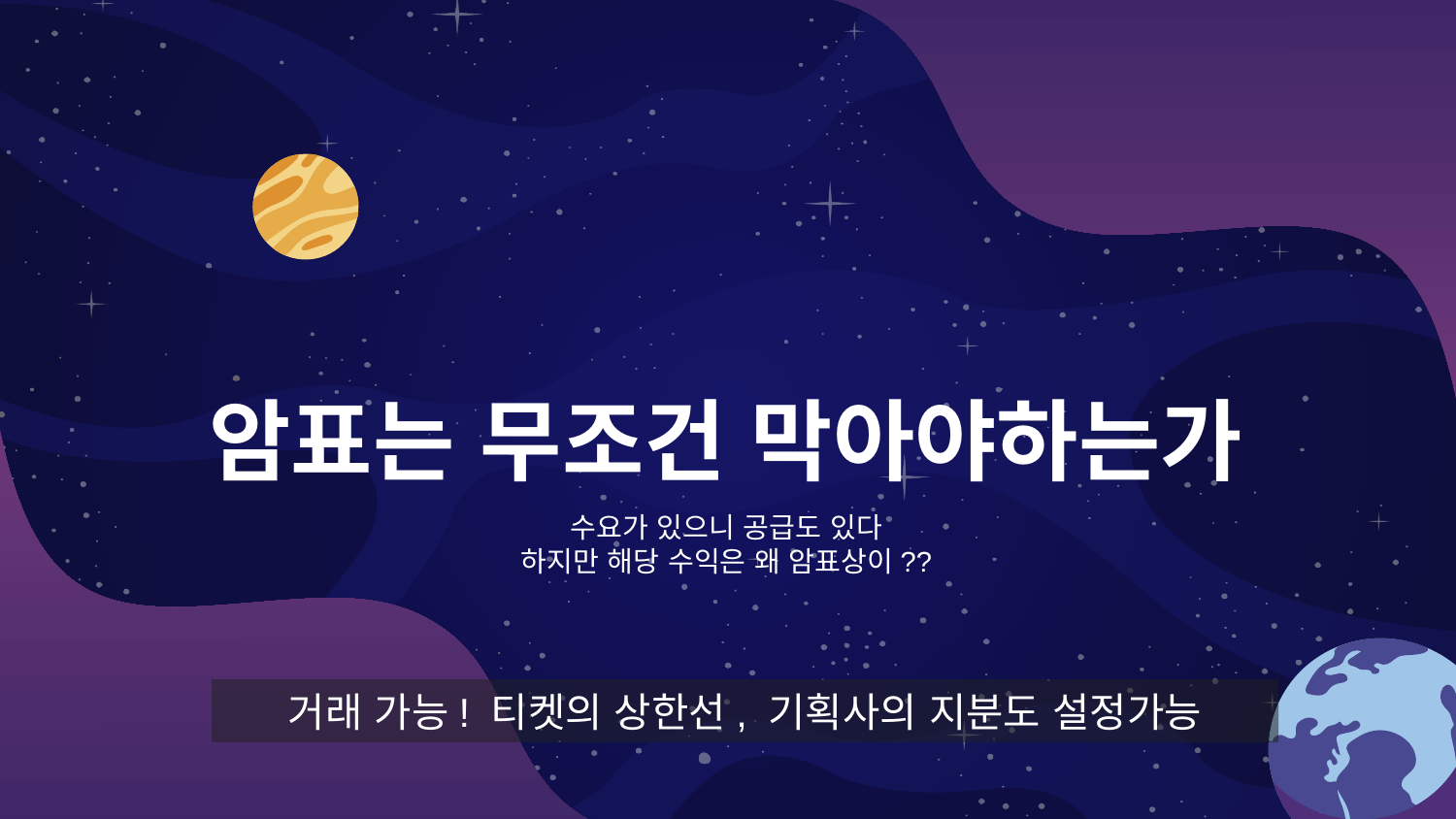

# 암표는 무조건 막아야하는가
수요가 있으니 공급도 있다
하지만 해당 수익은 왜 암표상이??

거래 가능! 티켓의 상한선, 기획사의 지분도 설정가능